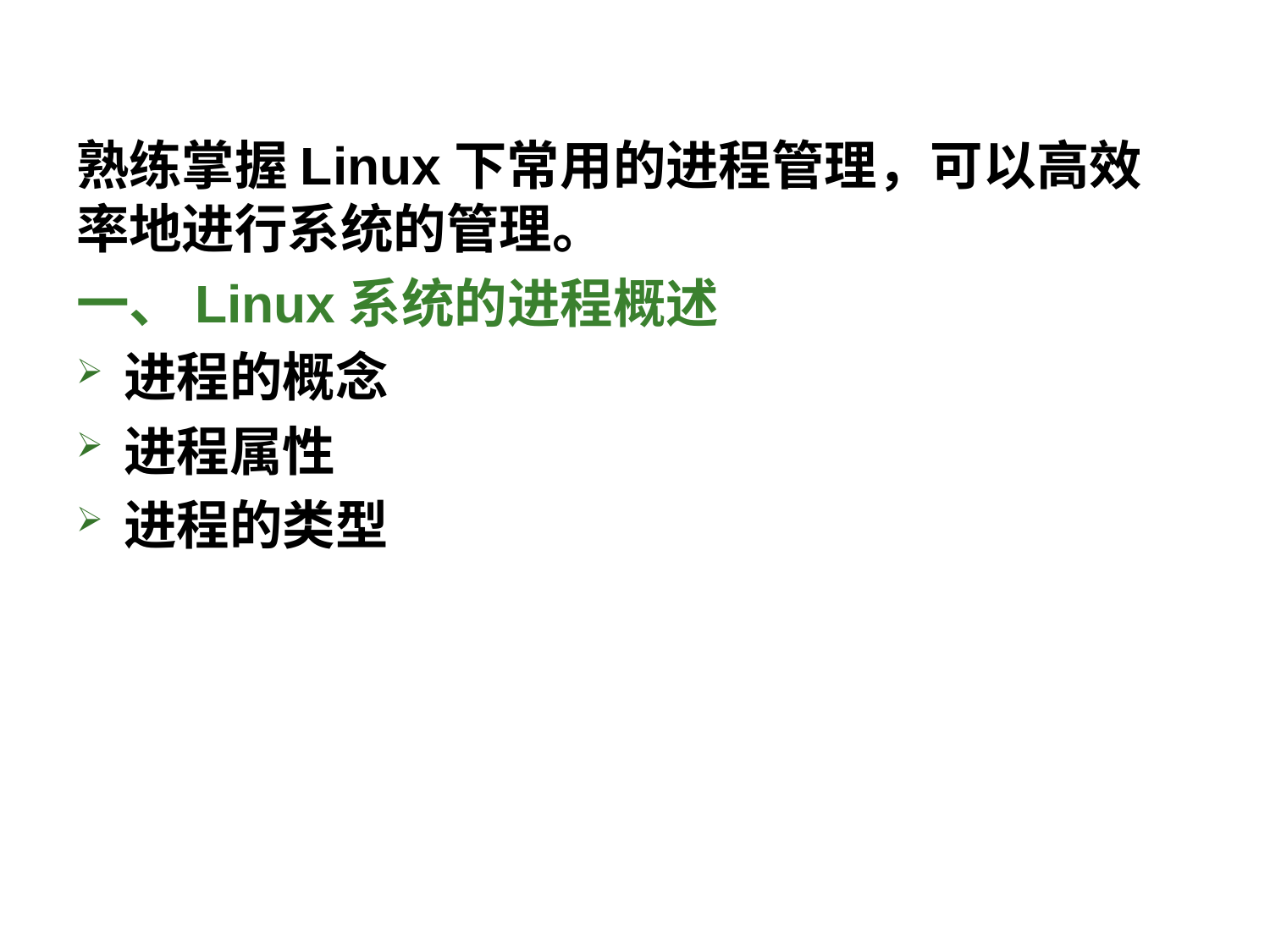

熟练掌握Linux下常用的进程管理，可以高效率地进行系统的管理。
一、Linux系统的进程概述
进程的概念
进程属性
进程的类型